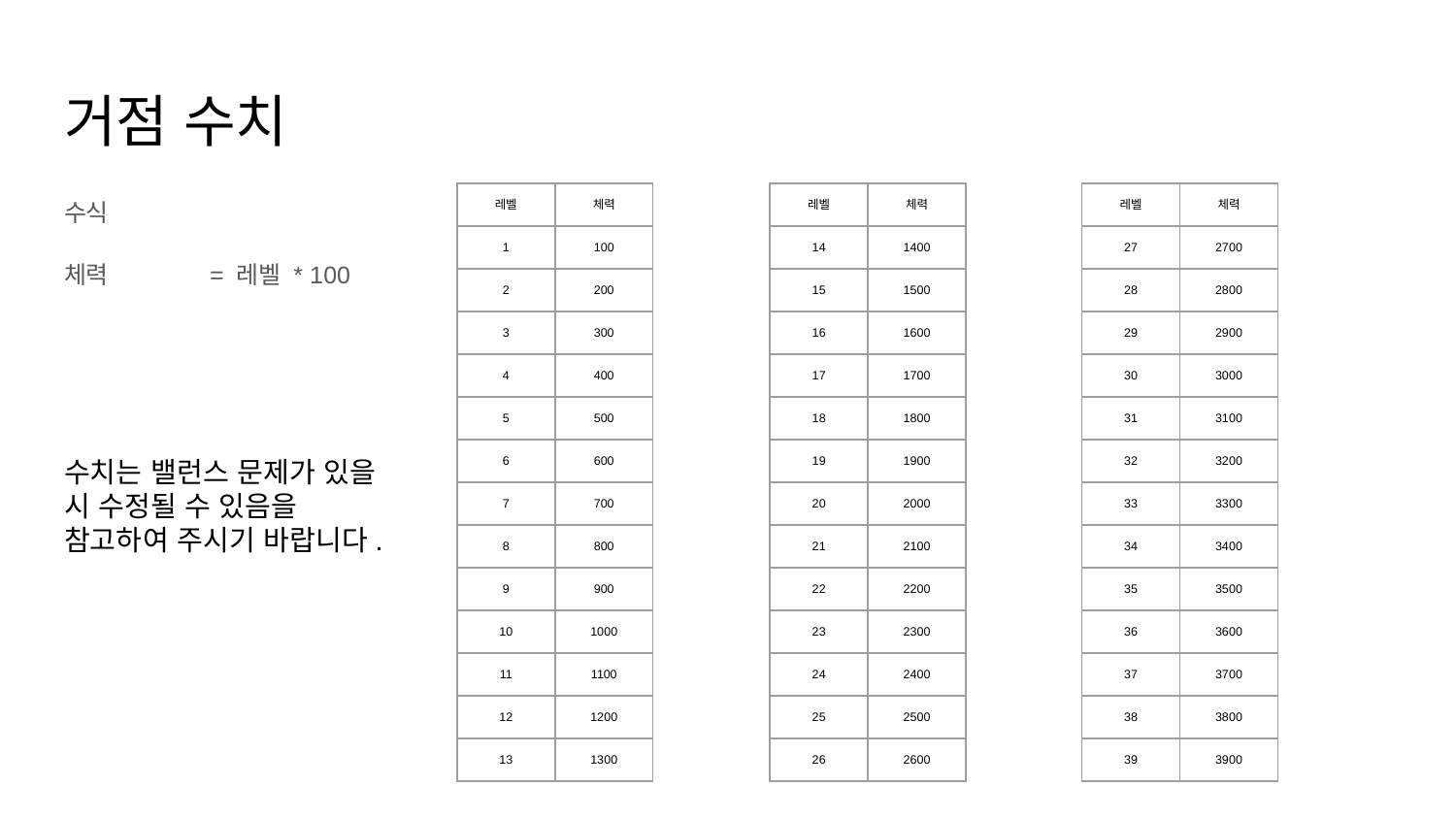

# 거점 수치
| 레벨 | 체력 |
| --- | --- |
| 1 | 100 |
| 2 | 200 |
| 3 | 300 |
| 4 | 400 |
| 5 | 500 |
| 6 | 600 |
| 7 | 700 |
| 8 | 800 |
| 9 | 900 |
| 10 | 1000 |
| 11 | 1100 |
| 12 | 1200 |
| 13 | 1300 |
| 레벨 | 체력 |
| --- | --- |
| 14 | 1400 |
| 15 | 1500 |
| 16 | 1600 |
| 17 | 1700 |
| 18 | 1800 |
| 19 | 1900 |
| 20 | 2000 |
| 21 | 2100 |
| 22 | 2200 |
| 23 | 2300 |
| 24 | 2400 |
| 25 | 2500 |
| 26 | 2600 |
| 레벨 | 체력 |
| --- | --- |
| 27 | 2700 |
| 28 | 2800 |
| 29 | 2900 |
| 30 | 3000 |
| 31 | 3100 |
| 32 | 3200 |
| 33 | 3300 |
| 34 | 3400 |
| 35 | 3500 |
| 36 | 3600 |
| 37 | 3700 |
| 38 | 3800 |
| 39 | 3900 |
수식
체력	= 레벨 * 100
수치는 밸런스 문제가 있을 시 수정될 수 있음을 참고하여 주시기 바랍니다.